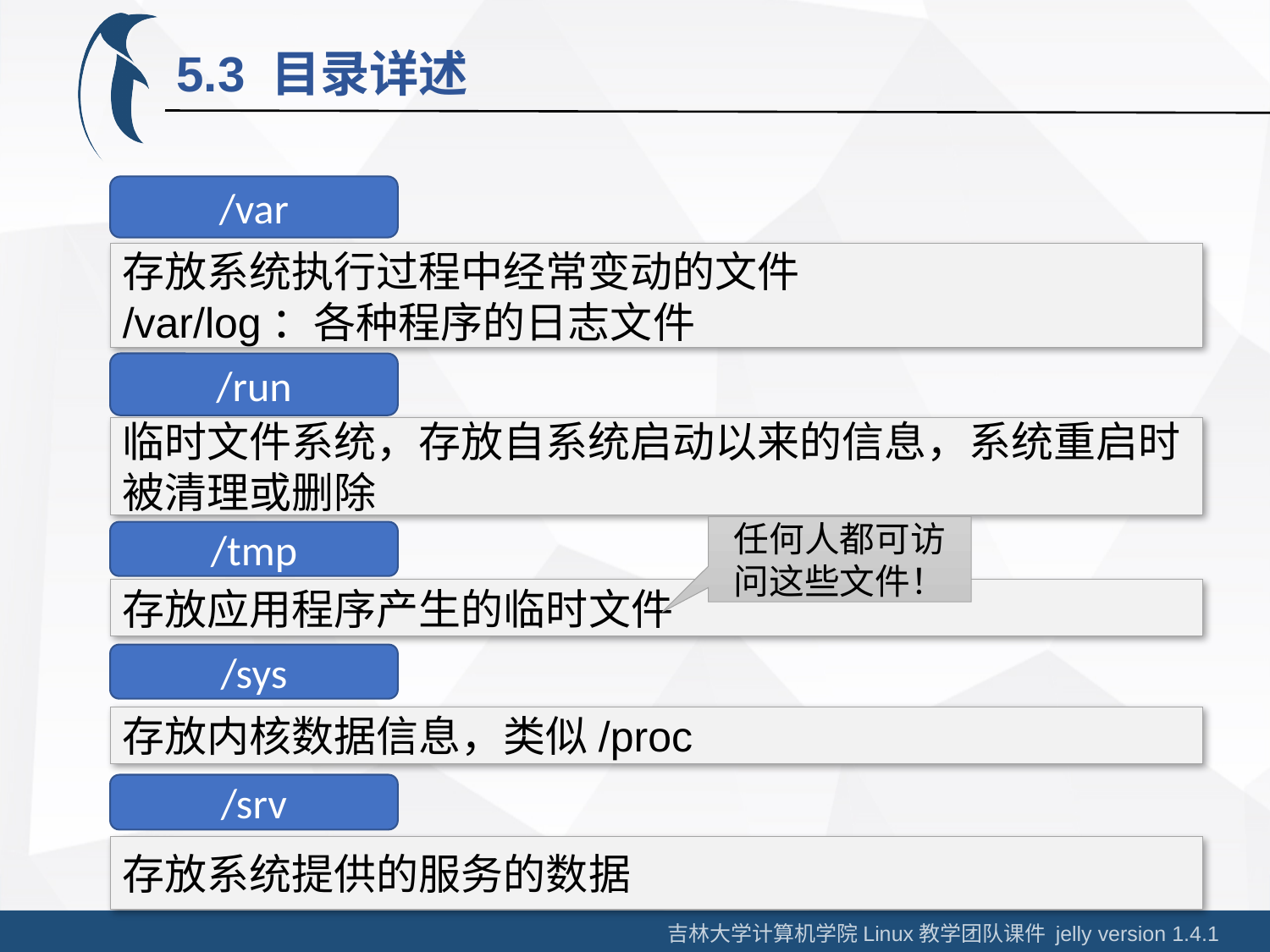

5.3 目录详述
/var
存放系统执行过程中经常变动的文件
/var/log：各种程序的日志文件
/run
临时文件系统，存放自系统启动以来的信息，系统重启时被清理或删除
任何人都可访问这些文件！
/tmp
存放应用程序产生的临时文件
/sys
存放内核数据信息，类似/proc
/srv
存放系统提供的服务的数据